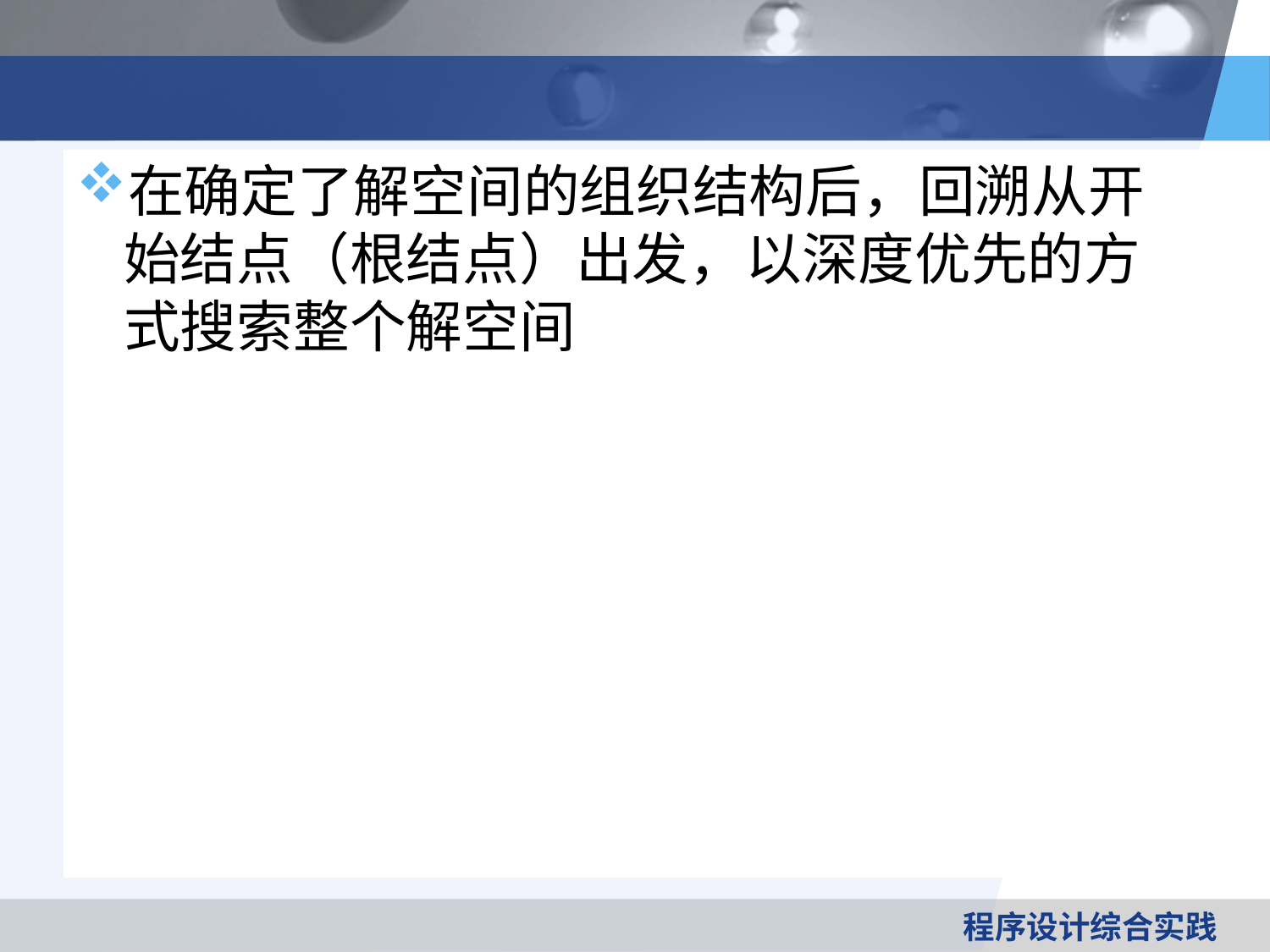

#
在确定了解空间的组织结构后，回溯从开始结点（根结点）出发，以深度优先的方式搜索整个解空间